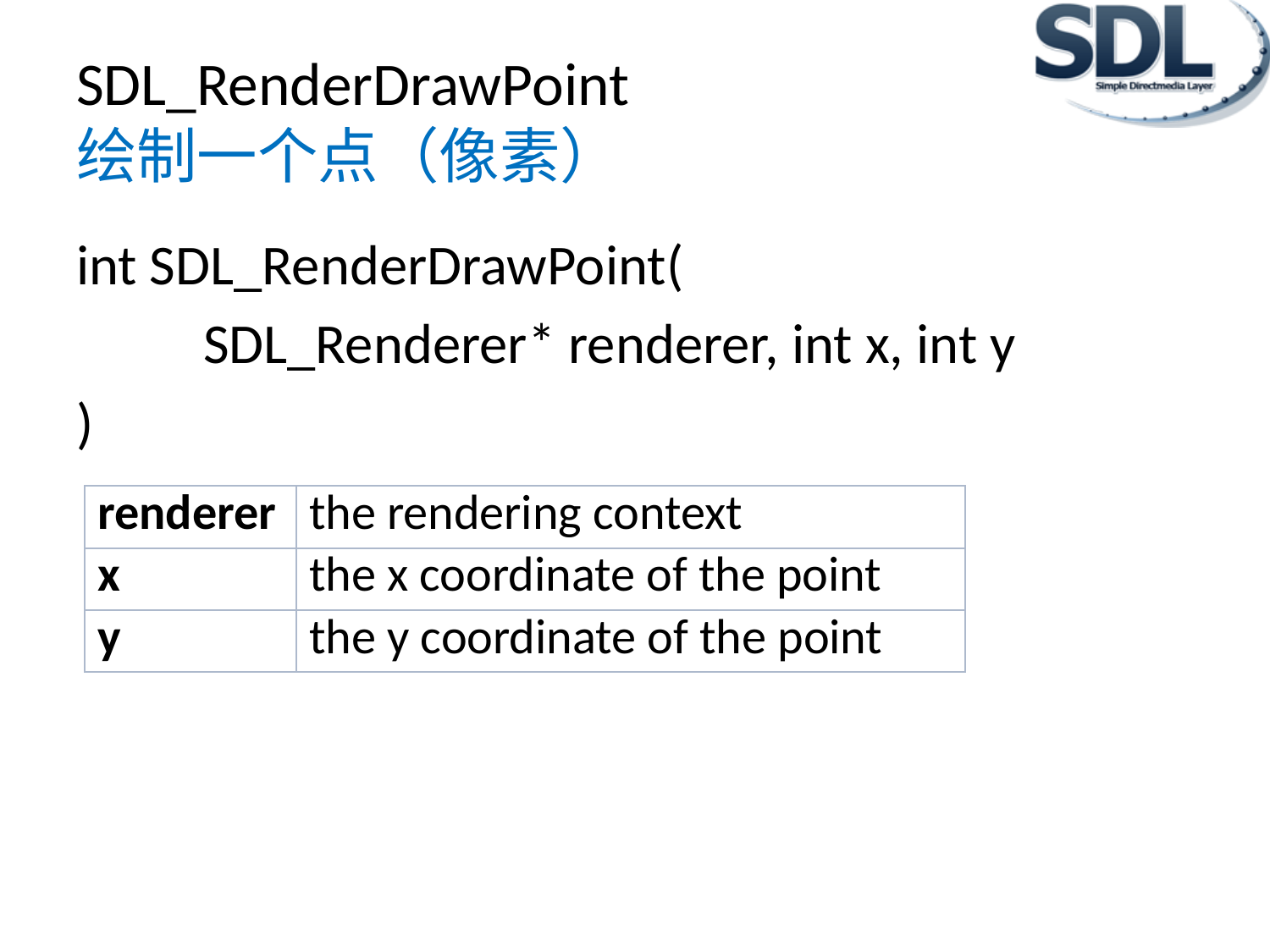

# SDL_RenderDrawPoint 绘制一个点（像素）
int SDL_RenderDrawPoint(
	SDL_Renderer* renderer, int x, int y
)
| renderer | the rendering context |
| --- | --- |
| x | the x coordinate of the point |
| y | the y coordinate of the point |